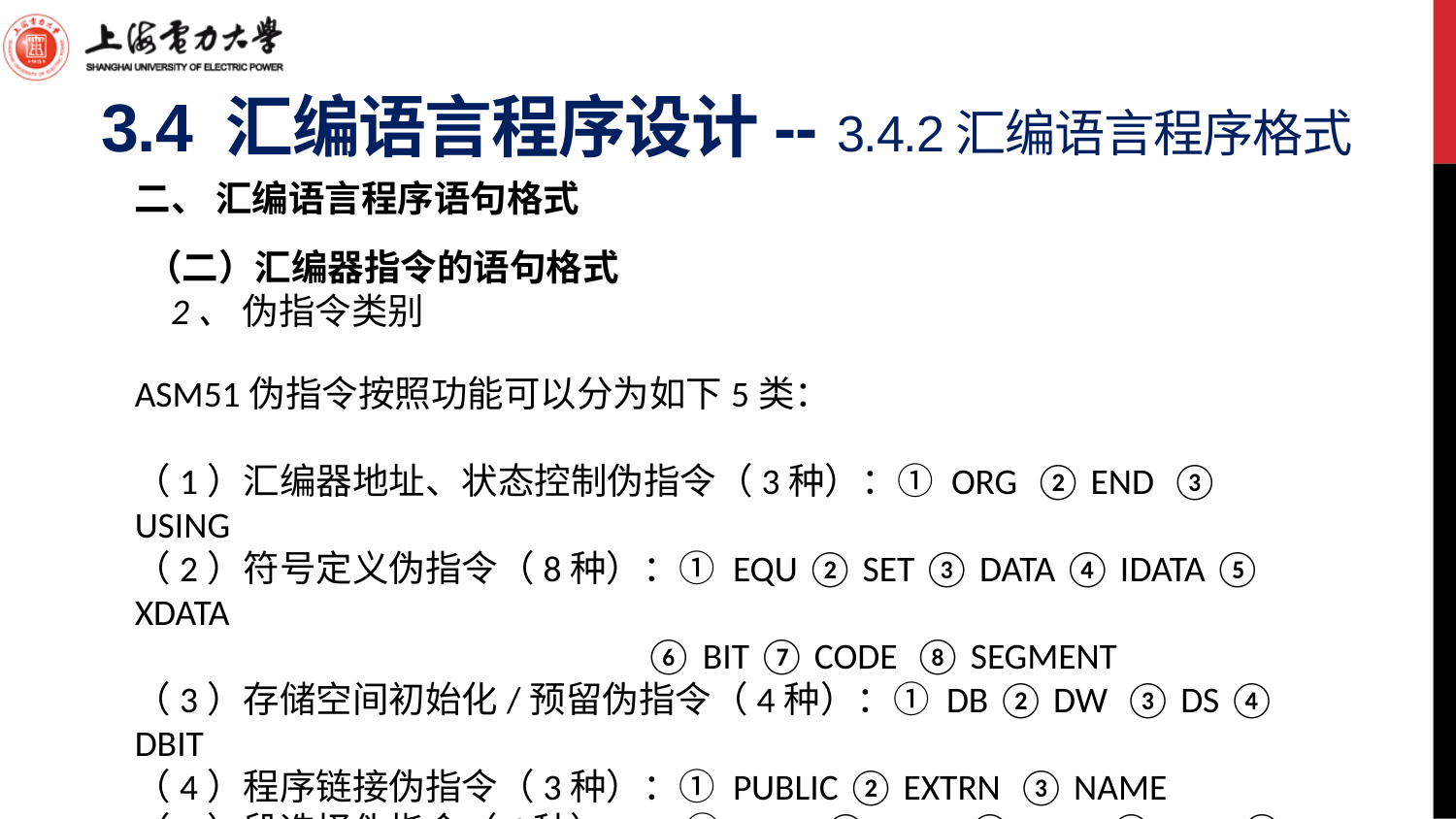

# 3.4 汇编语言程序设计-- 3.4.2汇编语言程序格式
二、 汇编语言程序语句格式

（二）汇编器指令的语句格式
   2、 伪指令类别

ASM51伪指令按照功能可以分为如下5类：

（1）汇编器地址、状态控制伪指令（3种）：① ORG  ② END  ③ USING
（2）符号定义伪指令（8种）：① EQU ② SET ③ DATA ④ IDATA ⑤ XDATA
                                                              ⑥ BIT ⑦ CODE  ⑧ SEGMENT
（3）存储空间初始化/预留伪指令（4种）：① DB ② DW  ③ DS ④ DBIT
（4）程序链接伪指令（3种）：① PUBLIC ② EXTRN  ③ NAME
（5）段选择伪指令（6种）：     ① RSEG ② DSEG ③ CSEG ④ ISEG ⑤ XSEG
                                                              ⑥ BSEG